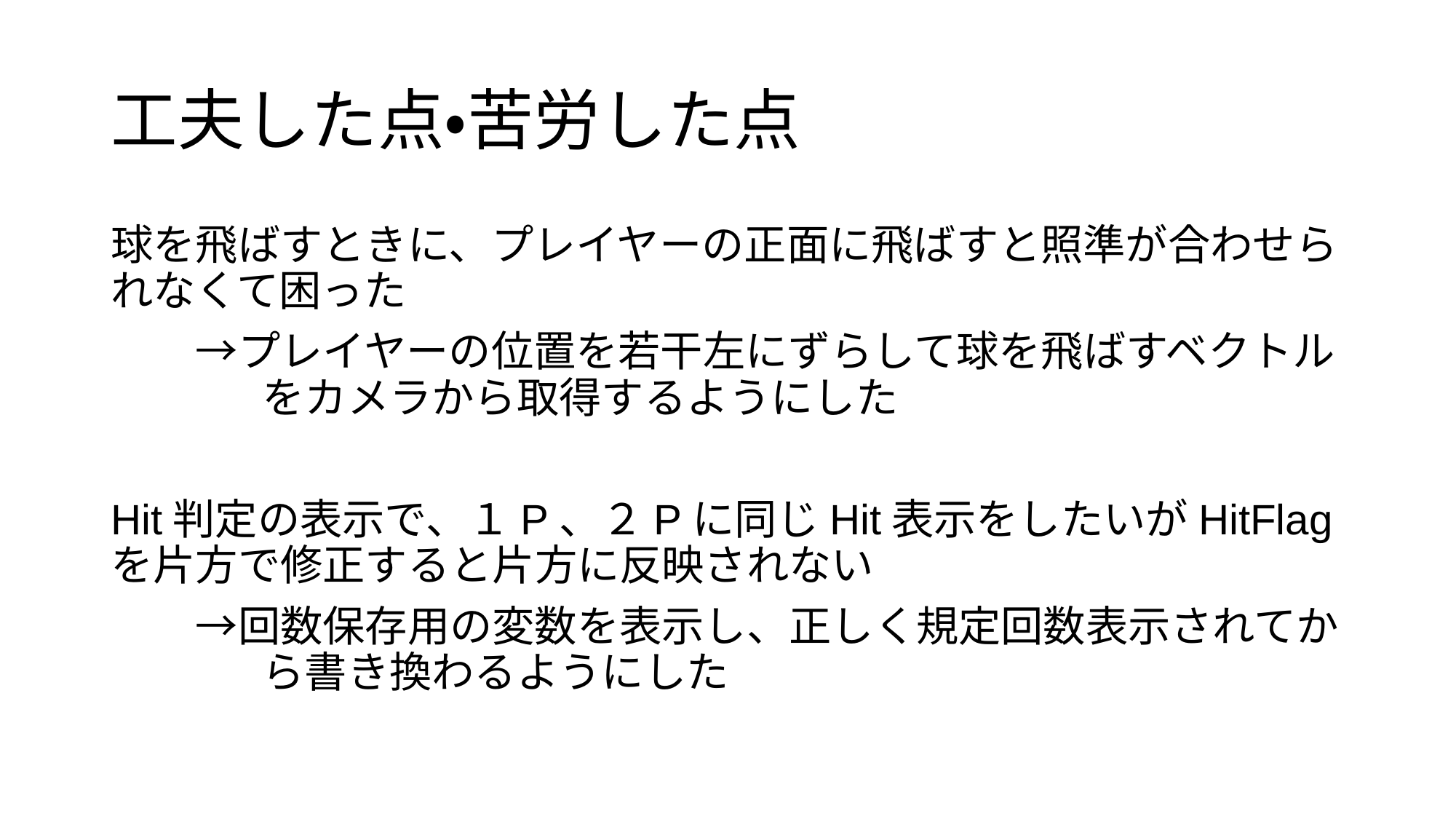

# 工夫した点・苦労した点
球を飛ばすときに、プレイヤーの正面に飛ばすと照準が合わせられなくて困った
　　→プレイヤーの位置を若干左にずらして球を飛ばすベクトル	　をカメラから取得するようにした

Hit判定の表示で、１P、２Pに同じHit表示をしたいがHitFlagを片方で修正すると片方に反映されない
　　→回数保存用の変数を表示し、正しく規定回数表示されてか	　ら書き換わるようにした